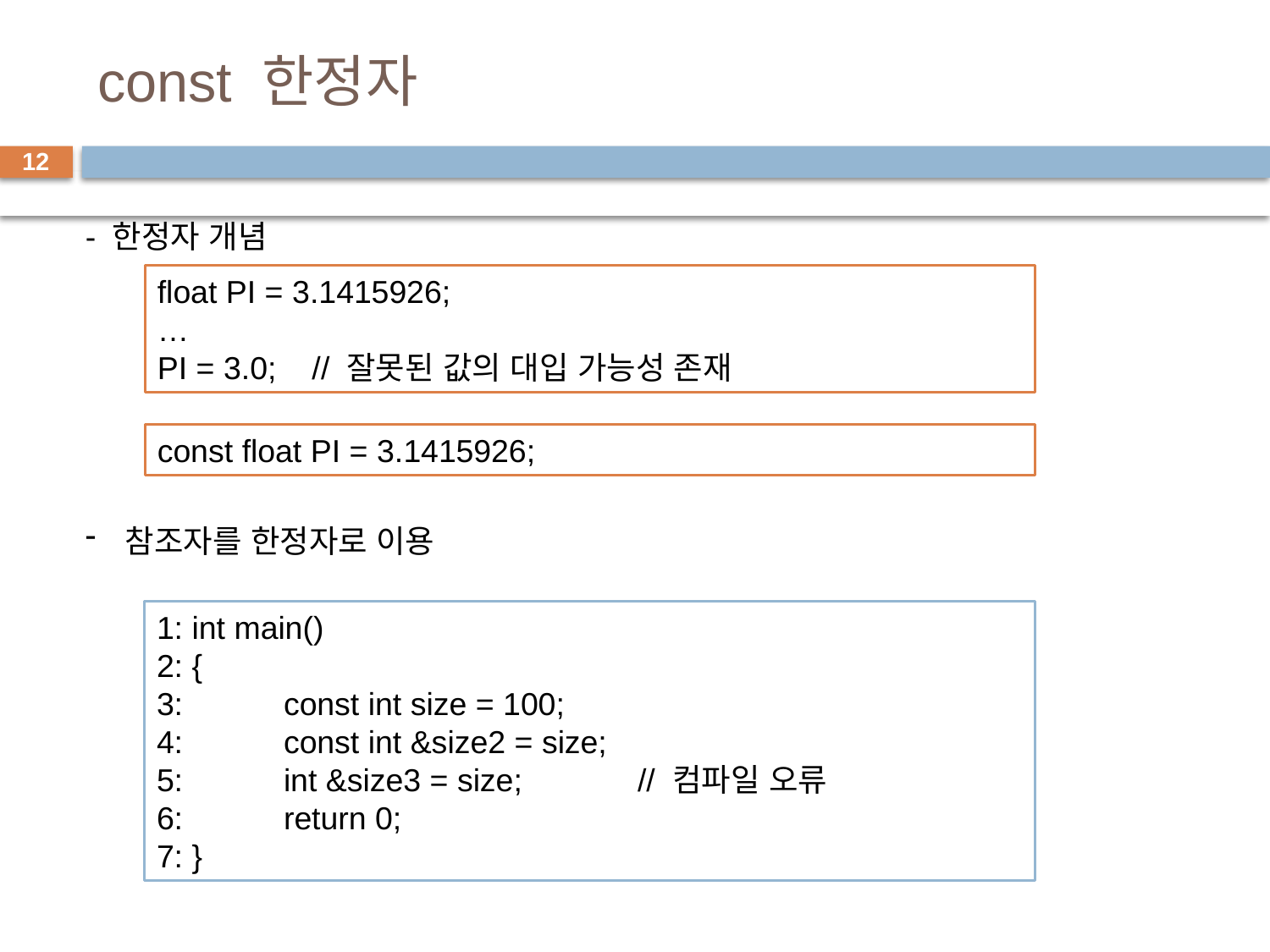

# const 한정자
12
- 한정자 개념

참조자를 한정자로 이용

float PI = 3.1415926;
…
PI = 3.0;    // 잘못된 값의 대입 가능성 존재
const float PI = 3.1415926;
1: int main()
2: {
3:	const int size = 100;
4:	const int &size2 = size;
5:	int &size3 = size;             // 컴파일 오류
6:	return 0;
7: }